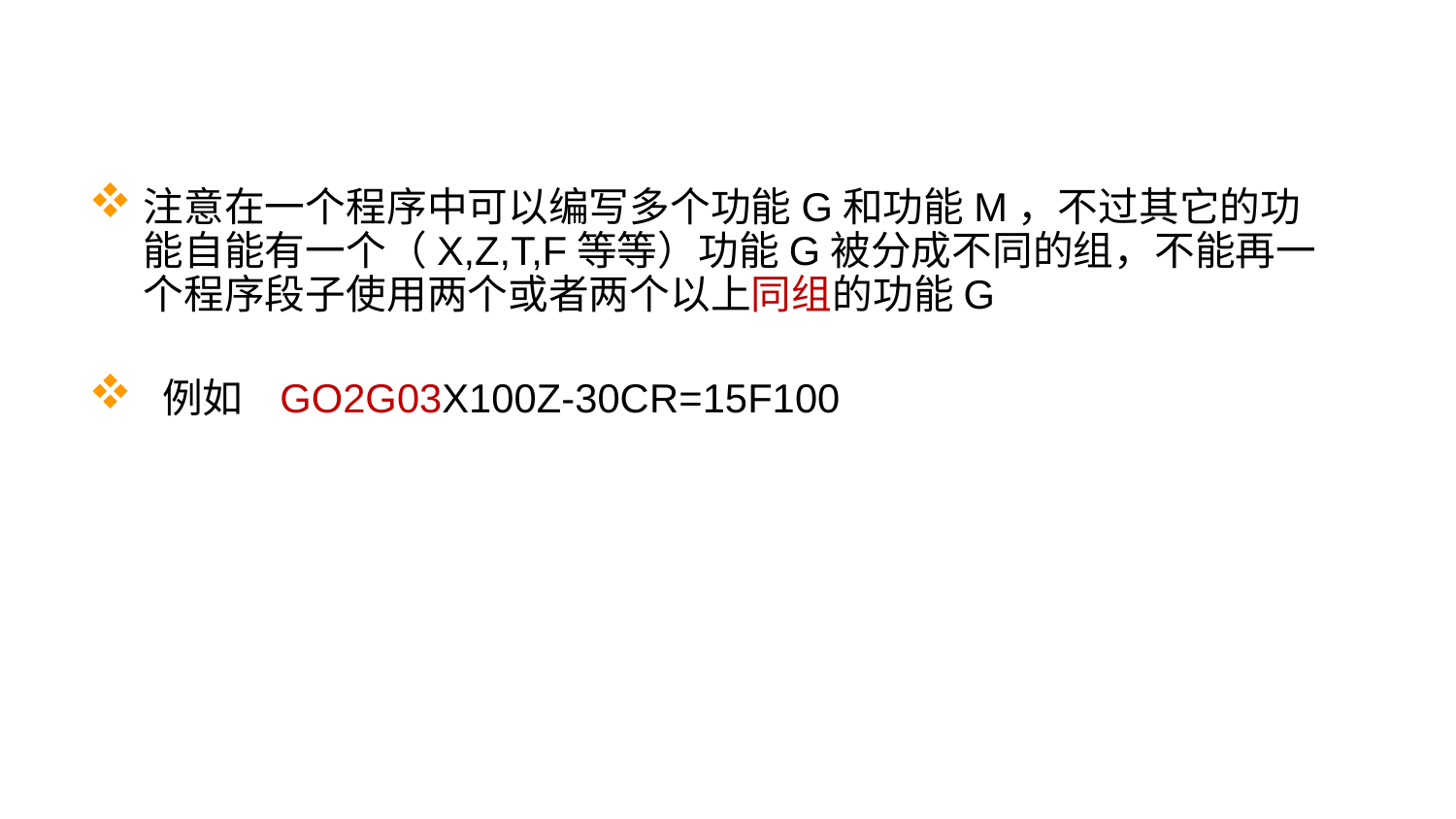

注意在一个程序中可以编写多个功能G和功能M，不过其它的功能自能有一个（X,Z,T,F等等）功能G被分成不同的组，不能再一个程序段子使用两个或者两个以上同组的功能G

 例如   GO2G03X100Z-30CR=15F100